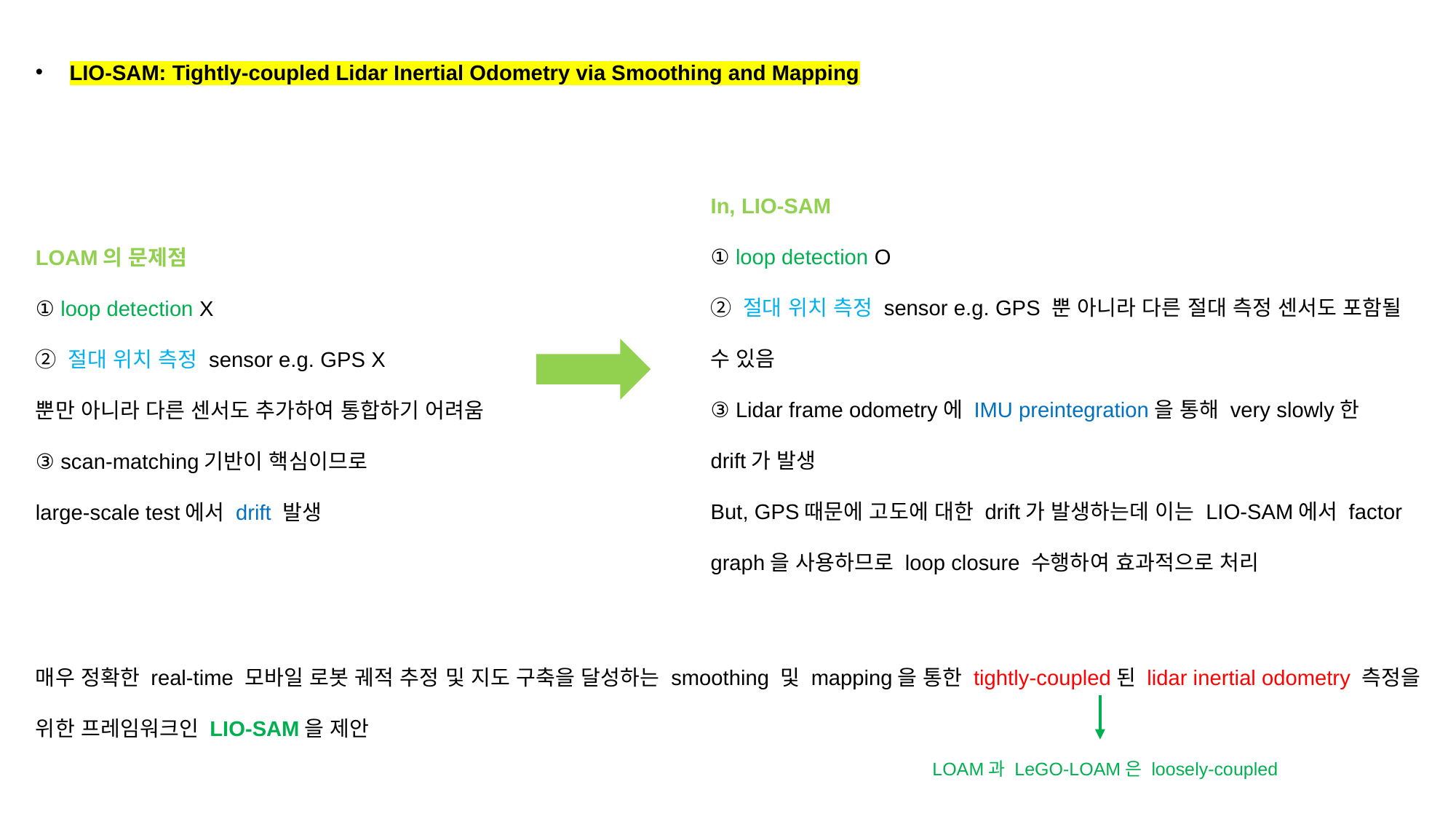

LIO-SAM: Tightly-coupled Lidar Inertial Odometry via Smoothing and Mapping
In, LIO-SAM
① loop detection O
② 절대 위치 측정 sensor e.g. GPS 뿐 아니라 다른 절대 측정 센서도 포함될 수 있음
③ Lidar frame odometry에 IMU preintegration을 통해 very slowly한 drift가 발생
But, GPS때문에 고도에 대한 drift가 발생하는데 이는 LIO-SAM에서 factor graph을 사용하므로 loop closure 수행하여 효과적으로 처리
LOAM의 문제점
① loop detection X
② 절대 위치 측정 sensor e.g. GPS X
뿐만 아니라 다른 센서도 추가하여 통합하기 어려움
③ scan-matching기반이 핵심이므로
large-scale test에서 drift 발생

매우 정확한 real-time 모바일 로봇 궤적 추정 및 지도 구축을 달성하는 smoothing 및 mapping을 통한 tightly-coupled된 lidar inertial odometry 측정을 위한 프레임워크인 LIO-SAM을 제안
LOAM과 LeGO-LOAM은 loosely-coupled